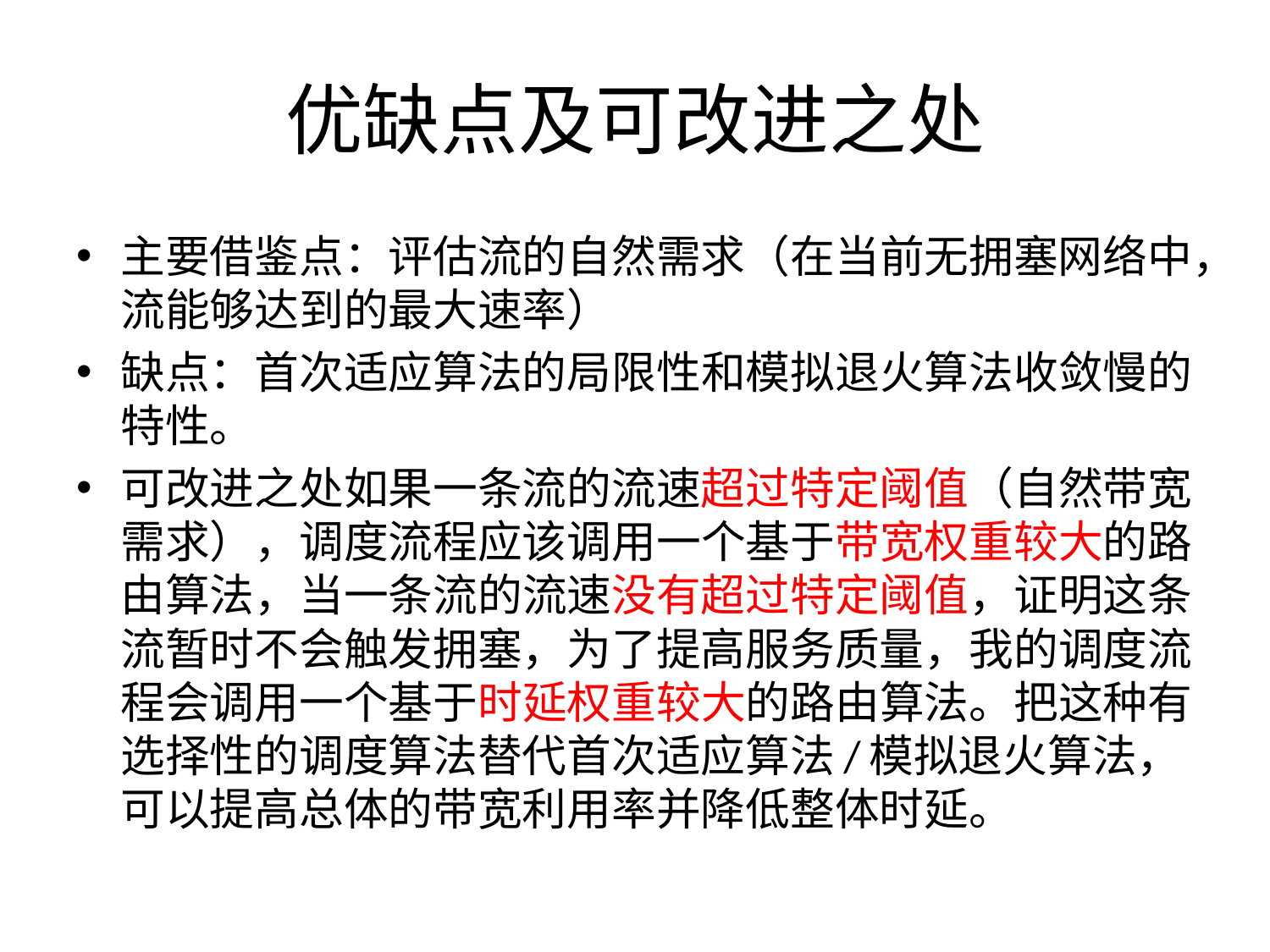

# 优缺点及可改进之处
主要借鉴点：评估流的自然需求（在当前无拥塞网络中，流能够达到的最大速率）
缺点：首次适应算法的局限性和模拟退火算法收敛慢的特性。
可改进之处如果一条流的流速超过特定阈值（自然带宽需求），调度流程应该调用一个基于带宽权重较大的路由算法，当一条流的流速没有超过特定阈值，证明这条流暂时不会触发拥塞，为了提高服务质量，我的调度流程会调用一个基于时延权重较大的路由算法。把这种有选择性的调度算法替代首次适应算法/模拟退火算法，可以提高总体的带宽利用率并降低整体时延。